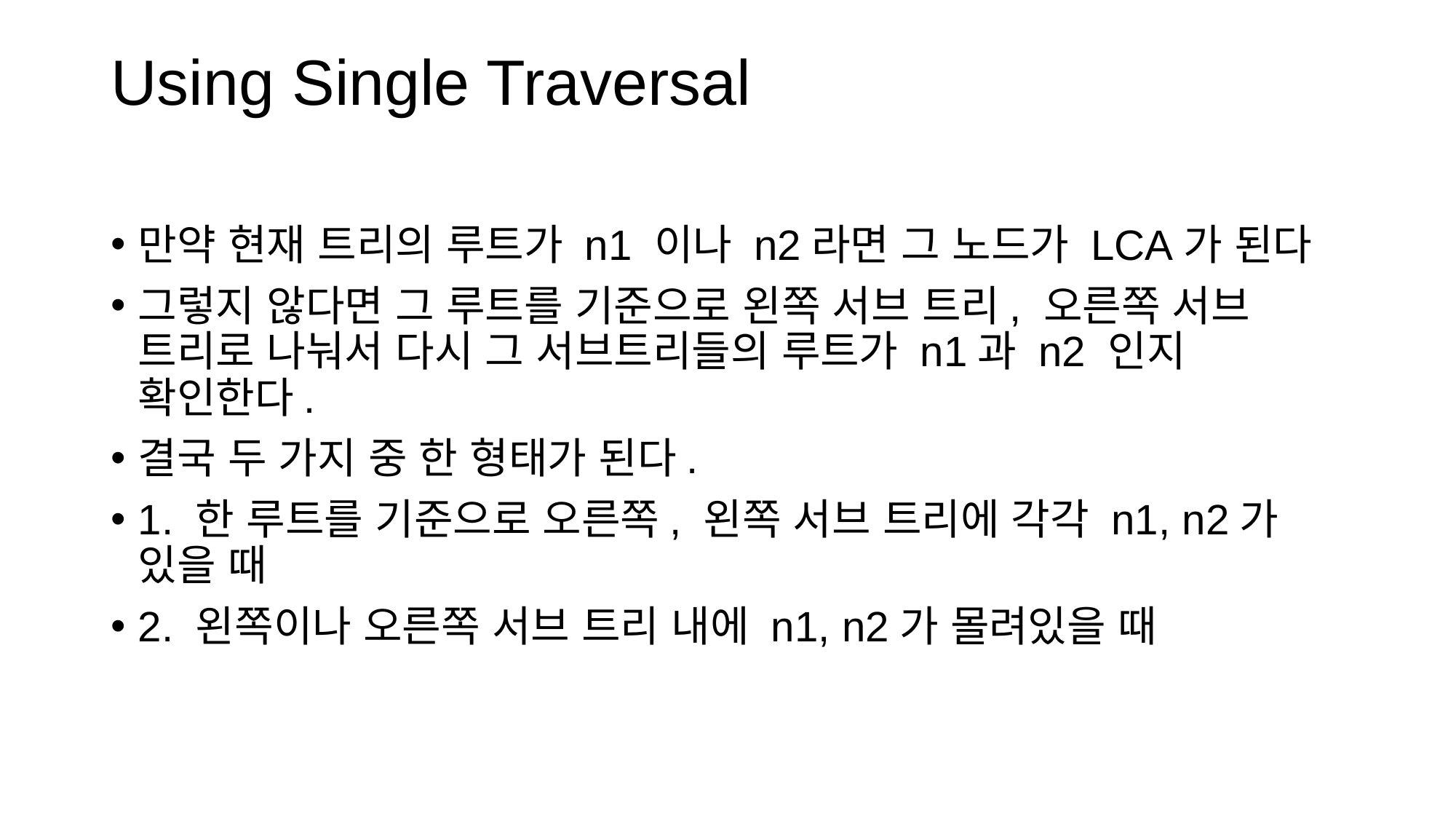

# Using Single Traversal
만약 현재 트리의 루트가 n1 이나 n2라면 그 노드가 LCA가 된다
그렇지 않다면 그 루트를 기준으로 왼쪽 서브 트리, 오른쪽 서브 트리로 나눠서 다시 그 서브트리들의 루트가 n1과 n2 인지 확인한다.
결국 두 가지 중 한 형태가 된다.
1. 한 루트를 기준으로 오른쪽, 왼쪽 서브 트리에 각각 n1, n2가 있을 때
2. 왼쪽이나 오른쪽 서브 트리 내에 n1, n2가 몰려있을 때